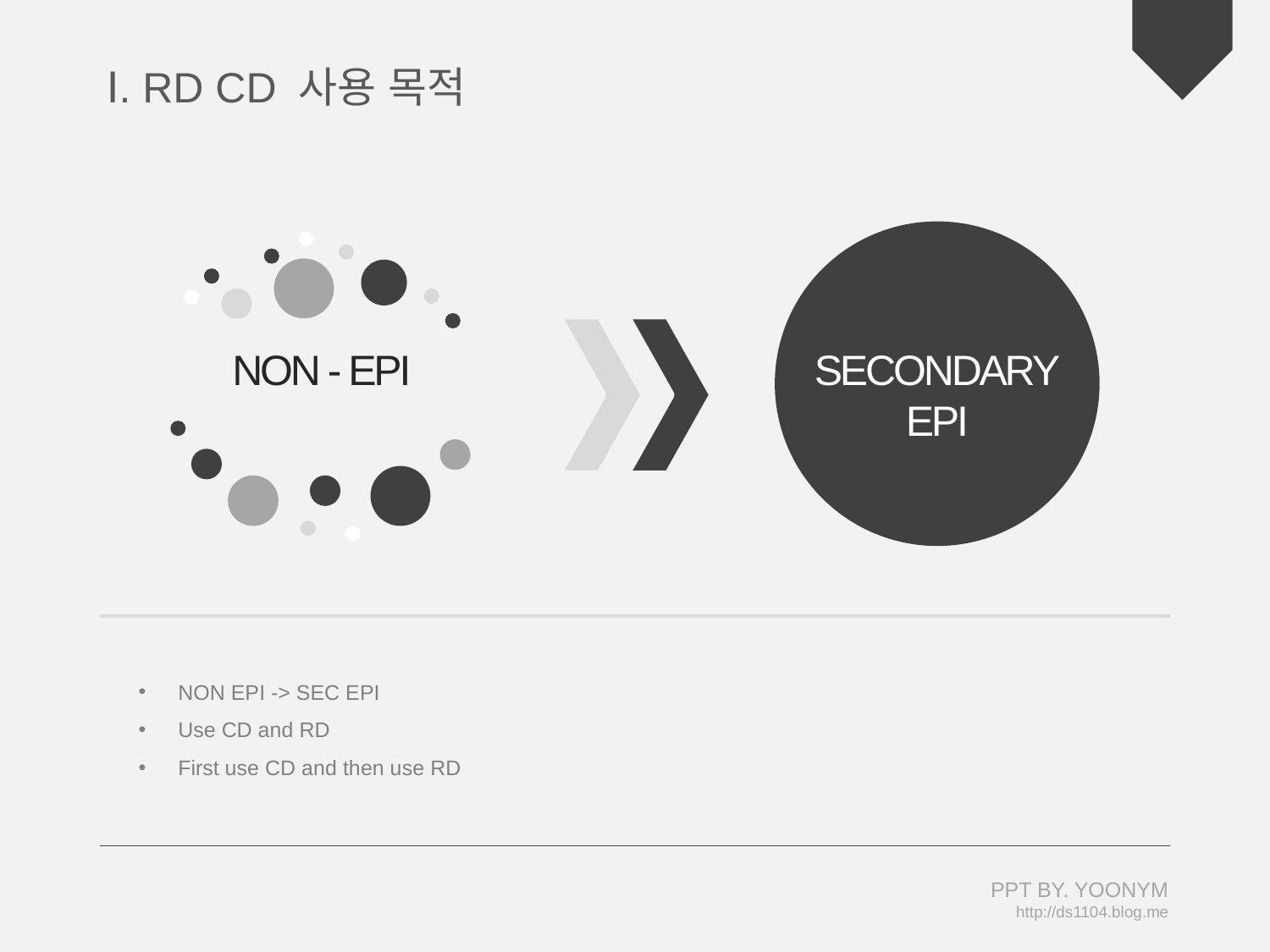

Ⅰ. RD CD 사용 목적

NON - EPI
SECONDARY
EPI

NON EPI -> SEC EPI
Use CD and RD
First use CD and then use RD
PPT BY. YOONYM
　http://ds1104.blog.me